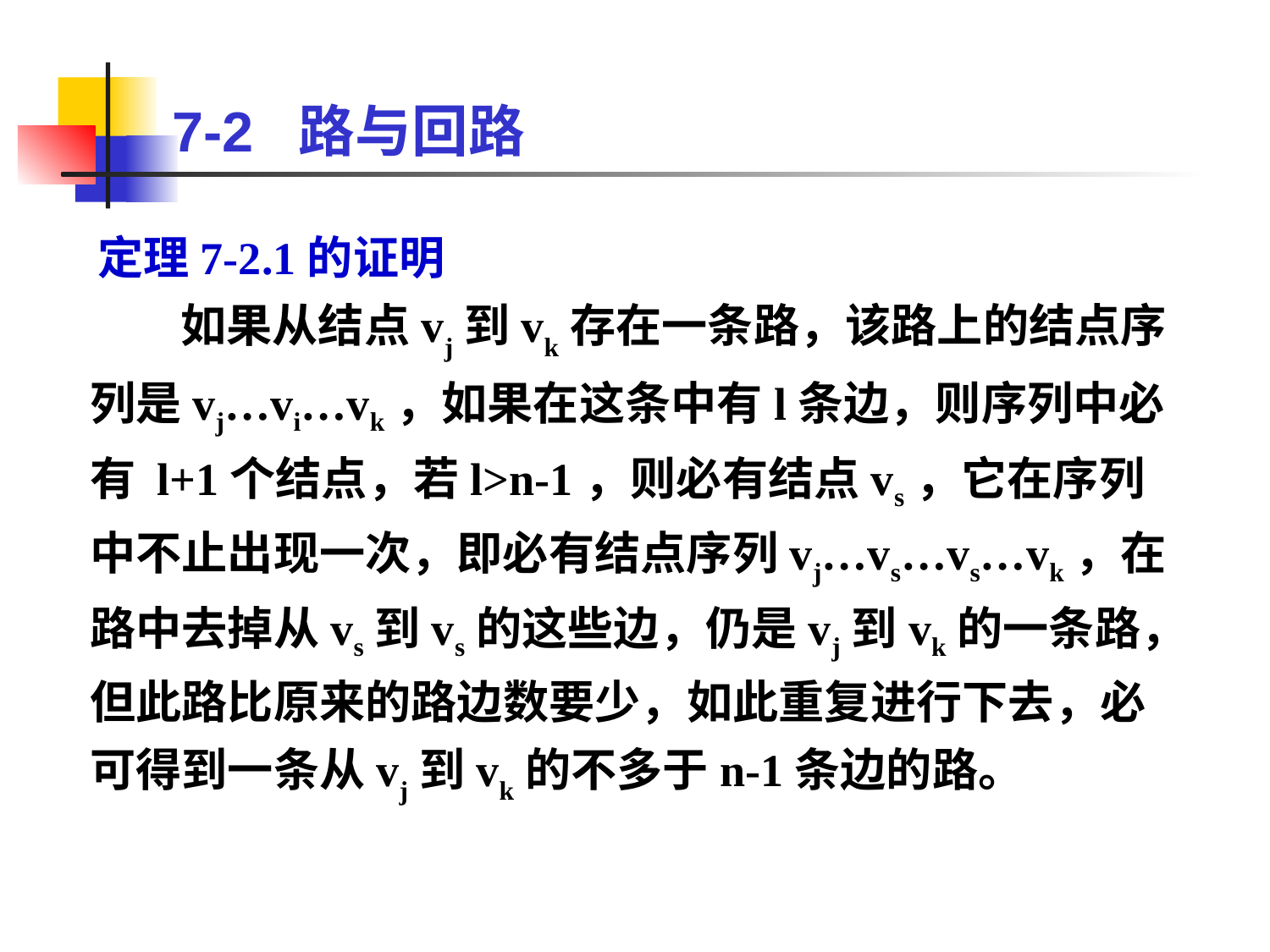

# 7-2  路与回路
 定理7-2.1的证明
         如果从结点vj到vk存在一条路，该路上的结点序列是vj…vi…vk，如果在这条中有l条边，则序列中必有 l+1个结点，若l>n-1，则必有结点vs，它在序列中不止出现一次，即必有结点序列vj…vs…vs…vk，在路中去掉从vs到vs的这些边，仍是vj到vk的一条路，但此路比原来的路边数要少，如此重复进行下去，必可得到一条从vj到vk的不多于n-1条边的路。
36